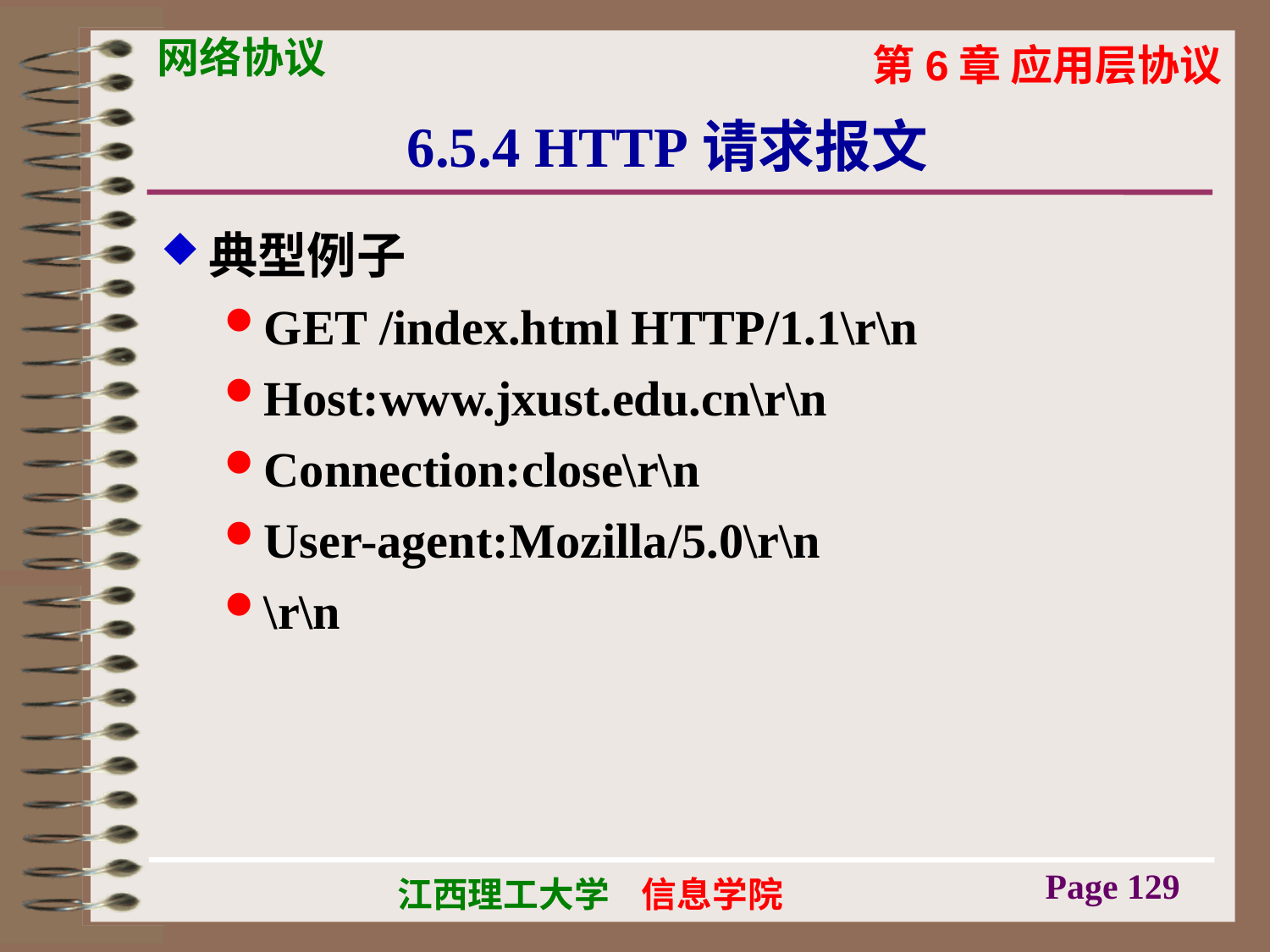

# 6.5.4 HTTP请求报文
典型例子
GET /index.html HTTP/1.1\r\n
Host:www.jxust.edu.cn\r\n
Connection:close\r\n
User-agent:Mozilla/5.0\r\n
\r\n
Page 129